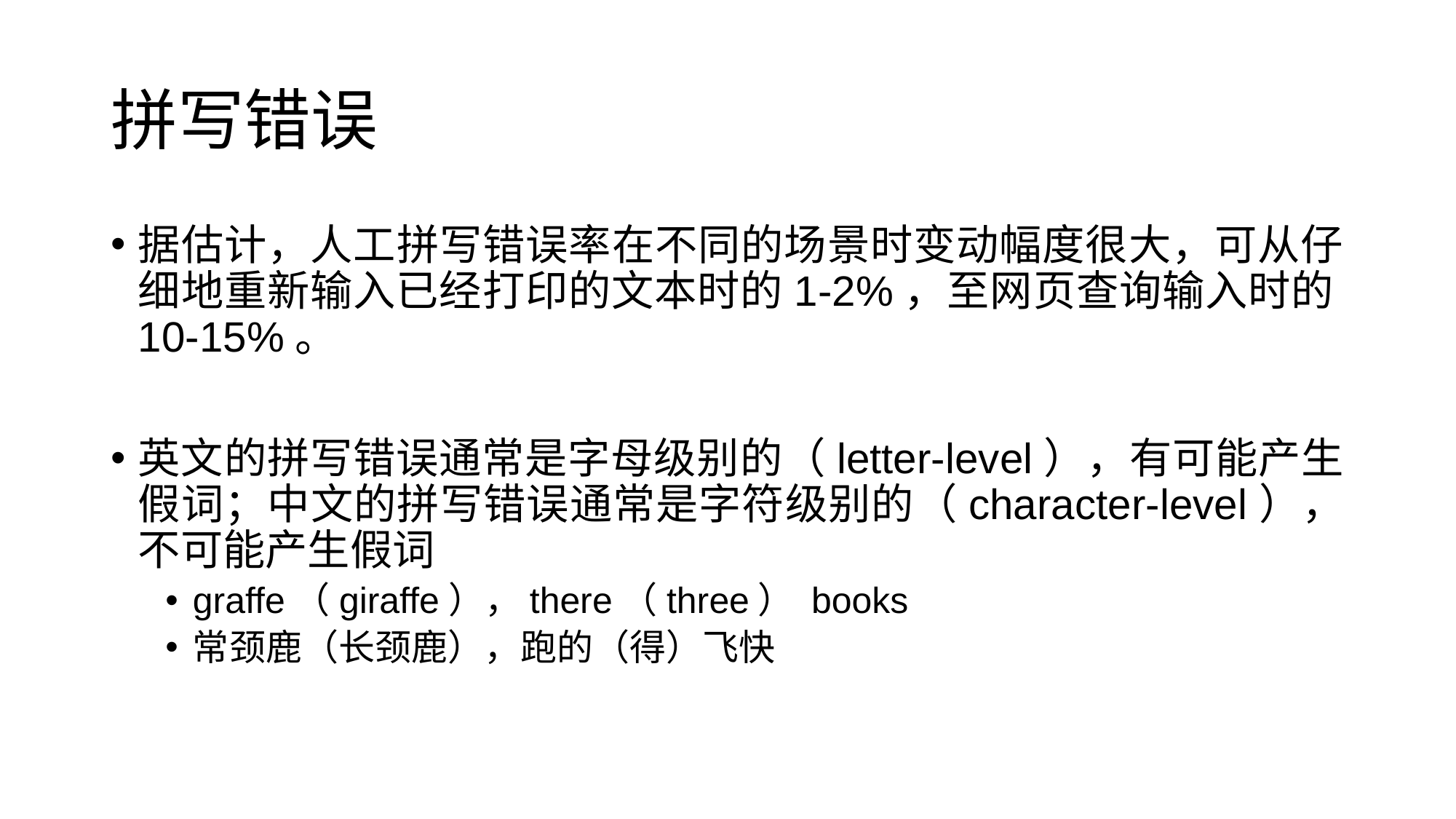

# 拼写错误
据估计，人工拼写错误率在不同的场景时变动幅度很大，可从仔细地重新输入已经打印的文本时的1-2%，至网页查询输入时的10-15%。

英文的拼写错误通常是字母级别的（letter-level），有可能产生假词；中文的拼写错误通常是字符级别的（character-level），不可能产生假词
graffe（giraffe），there（three） books
常颈鹿（长颈鹿），跑的（得）飞快